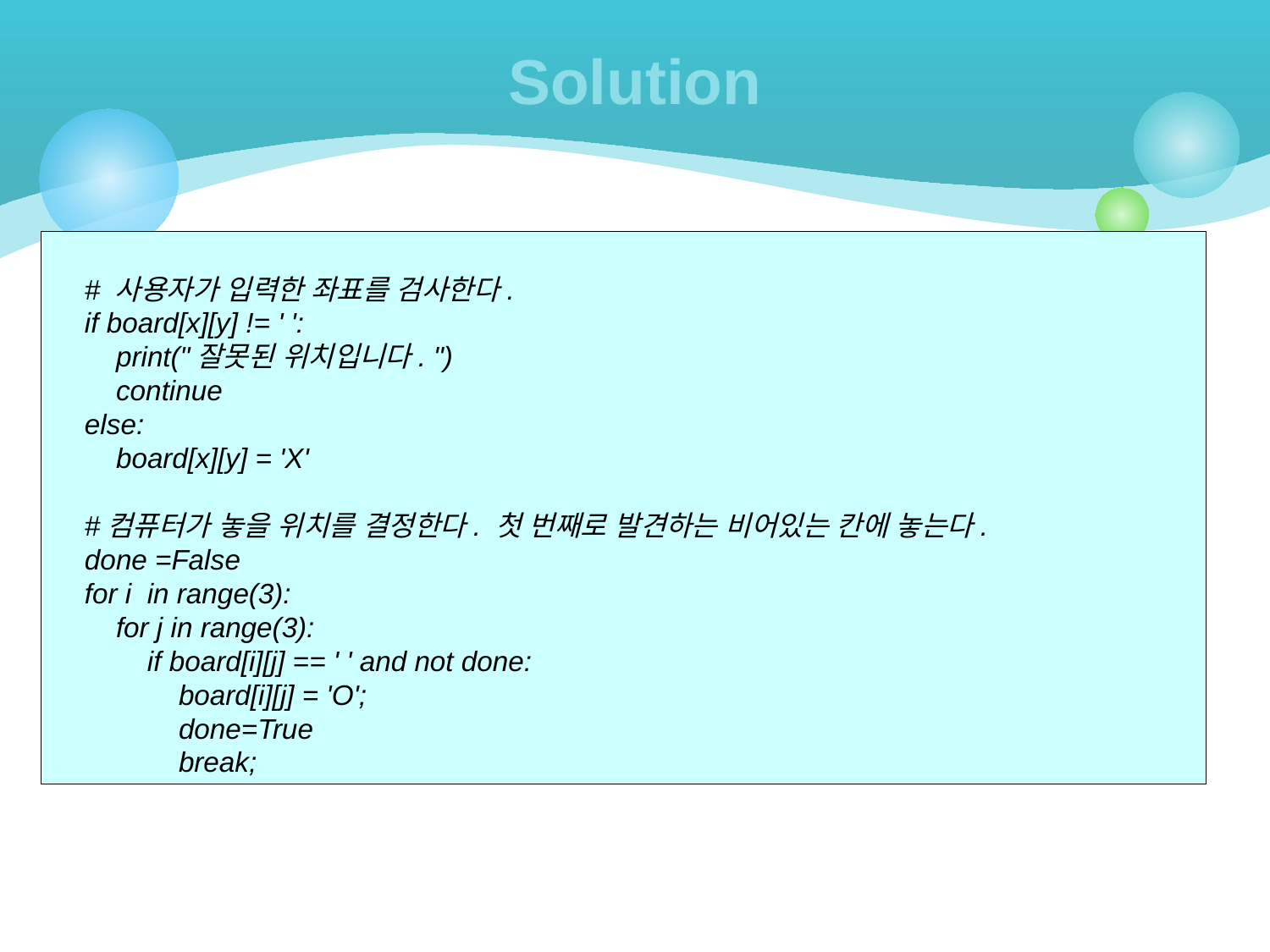

# Solution

    # 사용자가 입력한 좌표를 검사한다.
    if board[x][y] != ' ':
        print("잘못된 위치입니다. ")
        continue
    else:
        board[x][y] = 'X'

    #컴퓨터가 놓을 위치를 결정한다. 첫 번째로 발견하는 비어있는 칸에 놓는다.
    done =False
    for i  in range(3):
        for j in range(3):
            if board[i][j] == ' ' and not done:
                board[i][j] = 'O';
                done=True
                break;